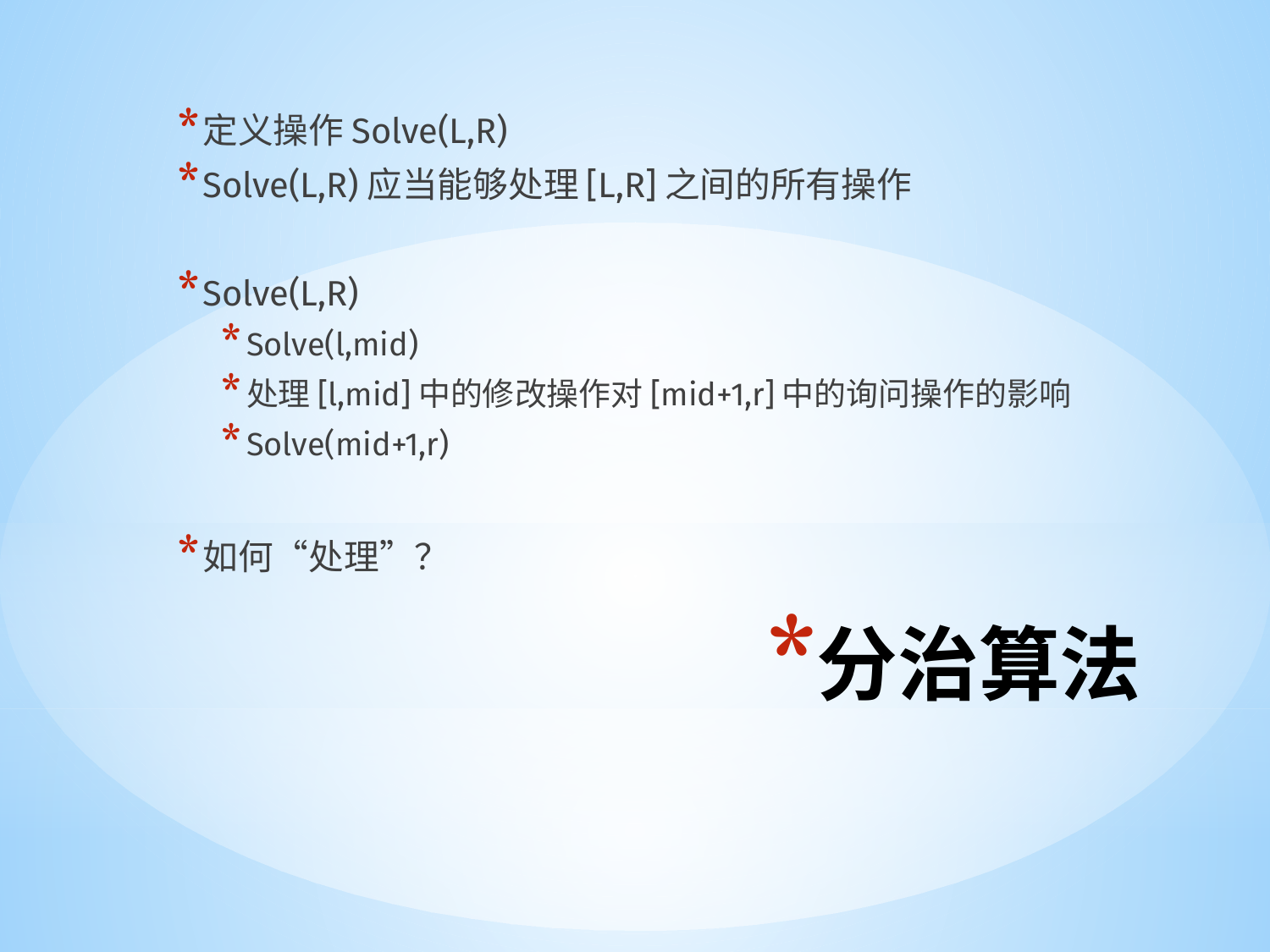

定义操作Solve(L,R)
Solve(L,R)应当能够处理[L,R]之间的所有操作

Solve(L,R)
Solve(l,mid)
处理[l,mid]中的修改操作对[mid+1,r]中的询问操作的影响
Solve(mid+1,r)

如何“处理”？

# 分治算法